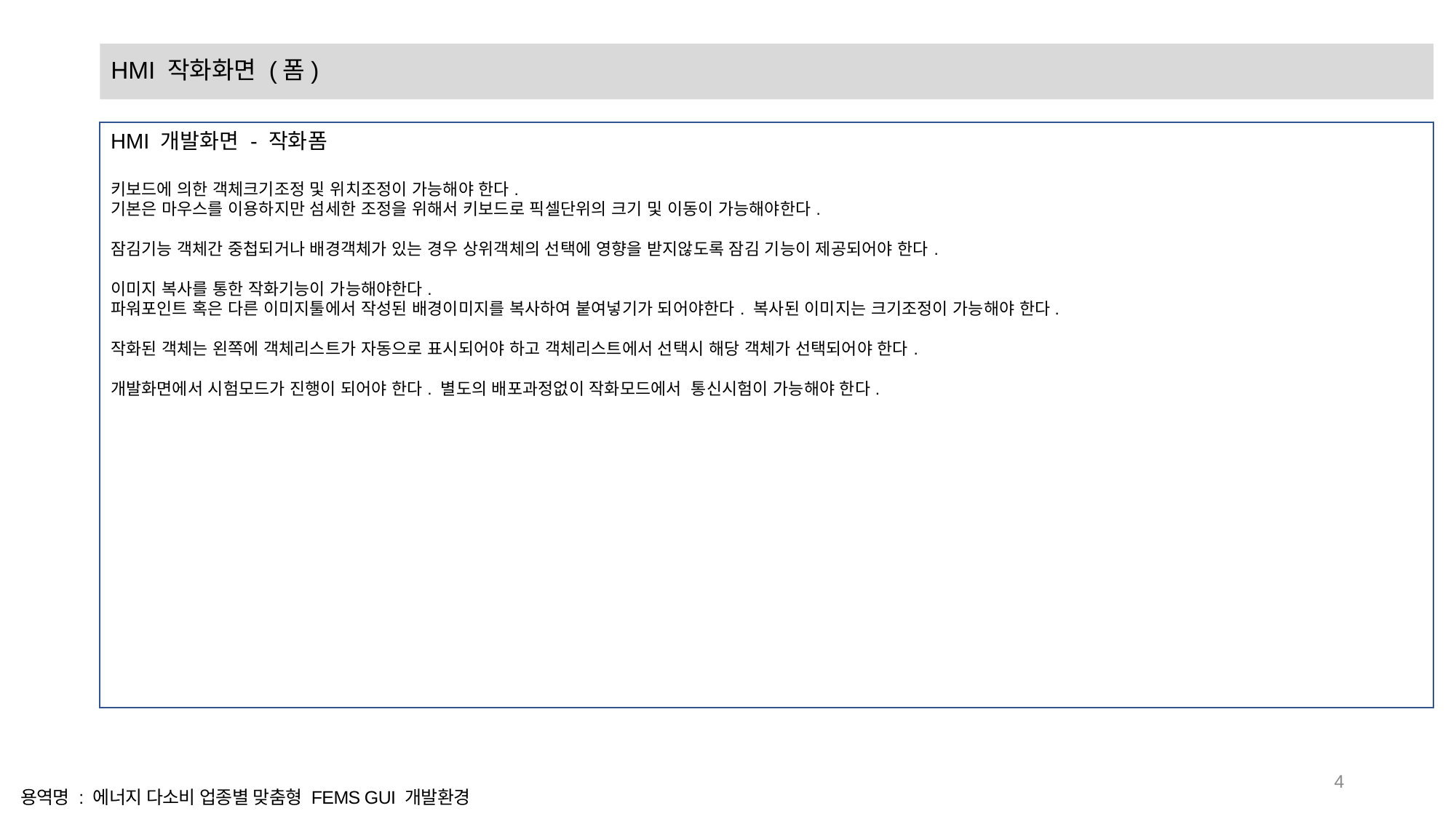

# HMI 작화화면 (폼)
HMI 개발화면 - 작화폼

키보드에 의한 객체크기조정 및 위치조정이 가능해야 한다.
기본은 마우스를 이용하지만 섬세한 조정을 위해서 키보드로 픽셀단위의 크기 및 이동이 가능해야한다.

잠김기능 객체간 중첩되거나 배경객체가 있는 경우 상위객체의 선택에 영향을 받지않도록 잠김 기능이 제공되어야 한다.

이미지 복사를 통한 작화기능이 가능해야한다.
파워포인트 혹은 다른 이미지툴에서 작성된 배경이미지를 복사하여 붙여넣기가 되어야한다. 복사된 이미지는 크기조정이 가능해야 한다.

작화된 객체는 왼쪽에 객체리스트가 자동으로 표시되어야 하고 객체리스트에서 선택시 해당 객체가 선택되어야 한다.

개발화면에서 시험모드가 진행이 되어야 한다. 별도의 배포과정없이 작화모드에서  통신시험이 가능해야 한다.

4
용역명 : 에너지 다소비 업종별 맞춤형 FEMS GUI 개발환경